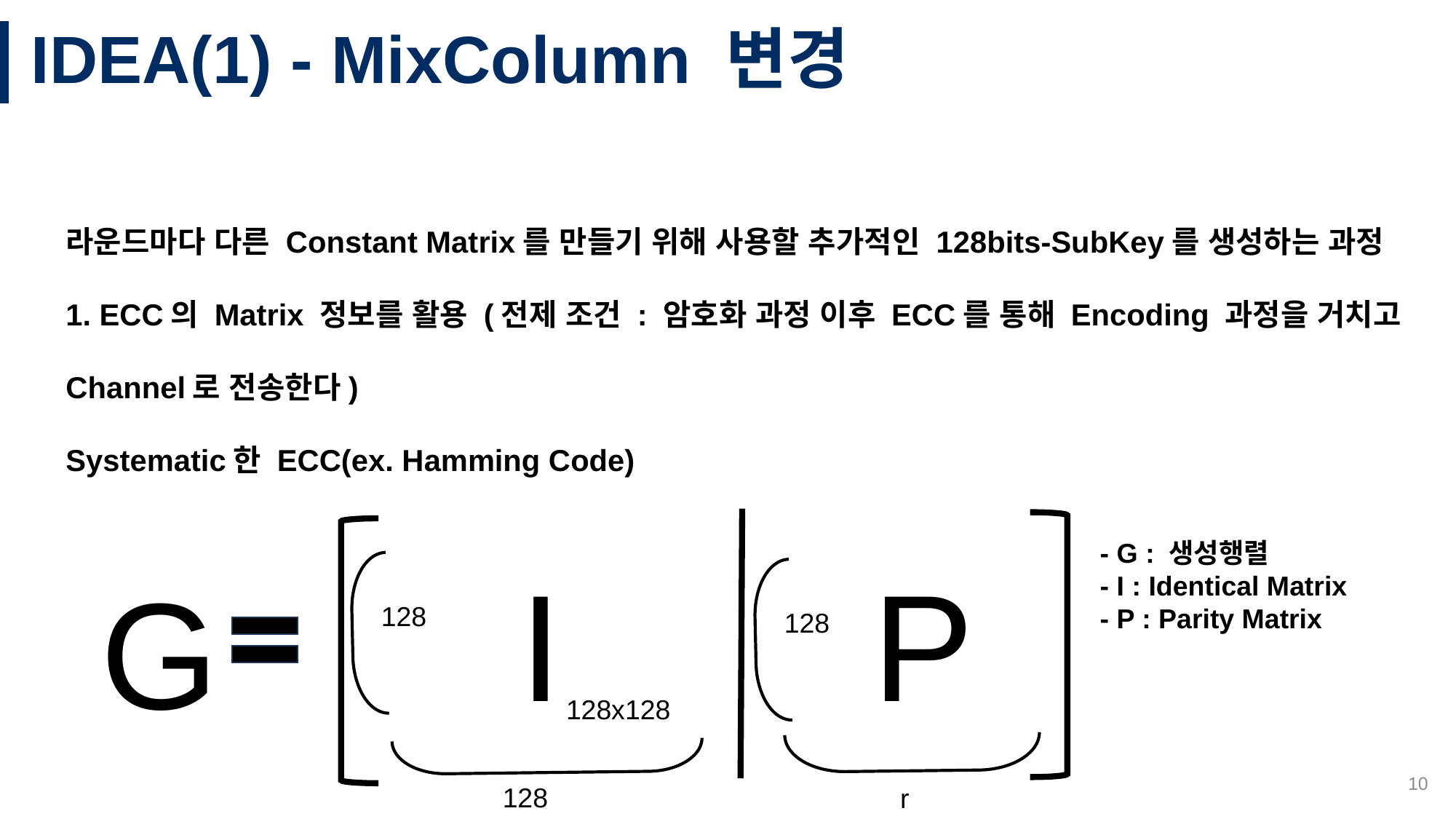

# IDEA(1) - MixColumn 변경
라운드마다 다른 Constant Matrix를 만들기 위해 사용할 추가적인 128bits-SubKey를 생성하는 과정
1. ECC의 Matrix 정보를 활용 (전제 조건 : 암호화 과정 이후 ECC를 통해 Encoding 과정을 거치고 Channel로 전송한다)
Systematic한 ECC(ex. Hamming Code)

- G : 생성행렬
- I : Identical Matrix
- P : Parity Matrix
I
P
G

128
128

128x128
10
128
r